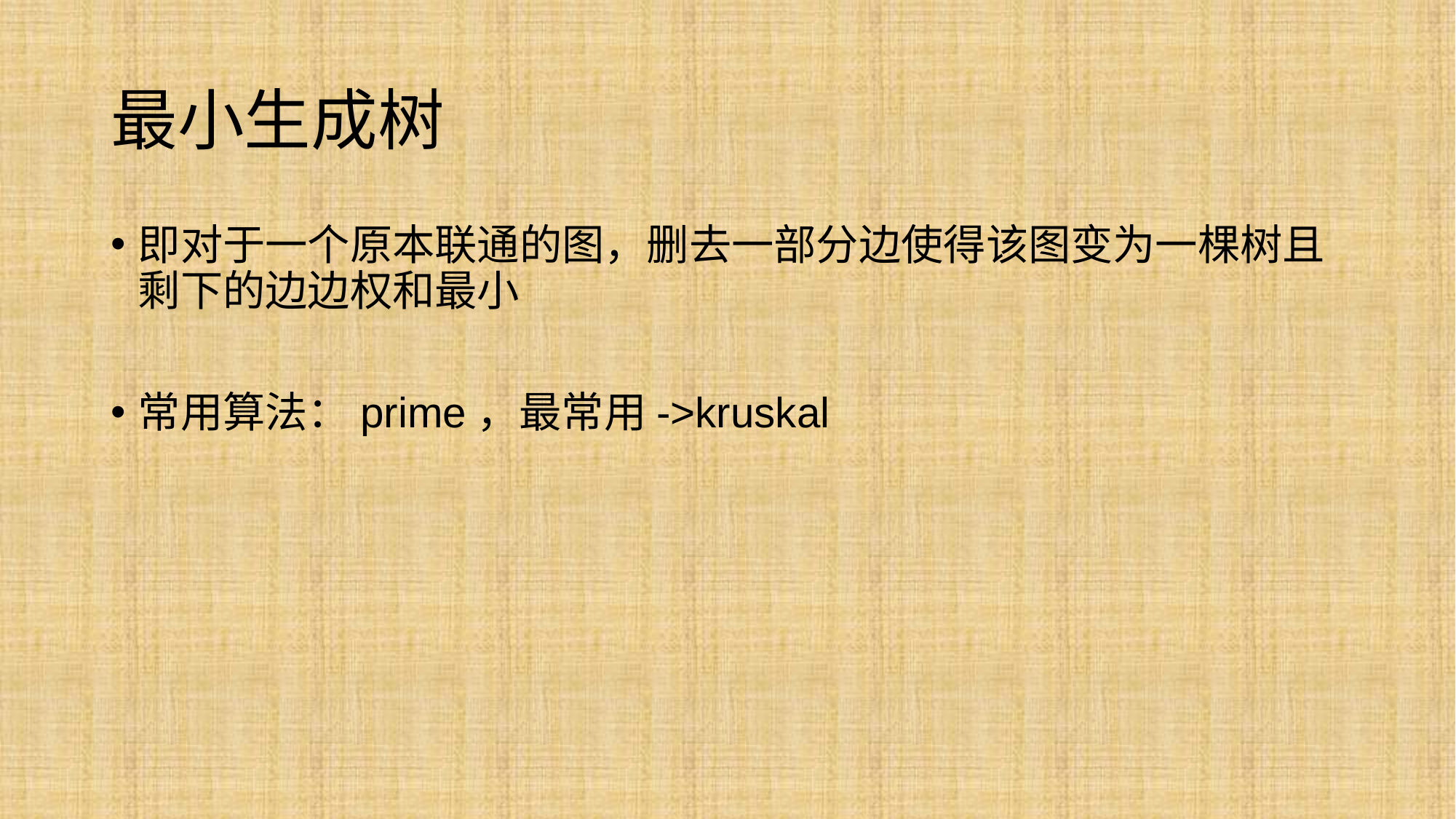

# 最小生成树
即对于一个原本联通的图，删去一部分边使得该图变为一棵树且剩下的边边权和最小

常用算法：prime，最常用->kruskal